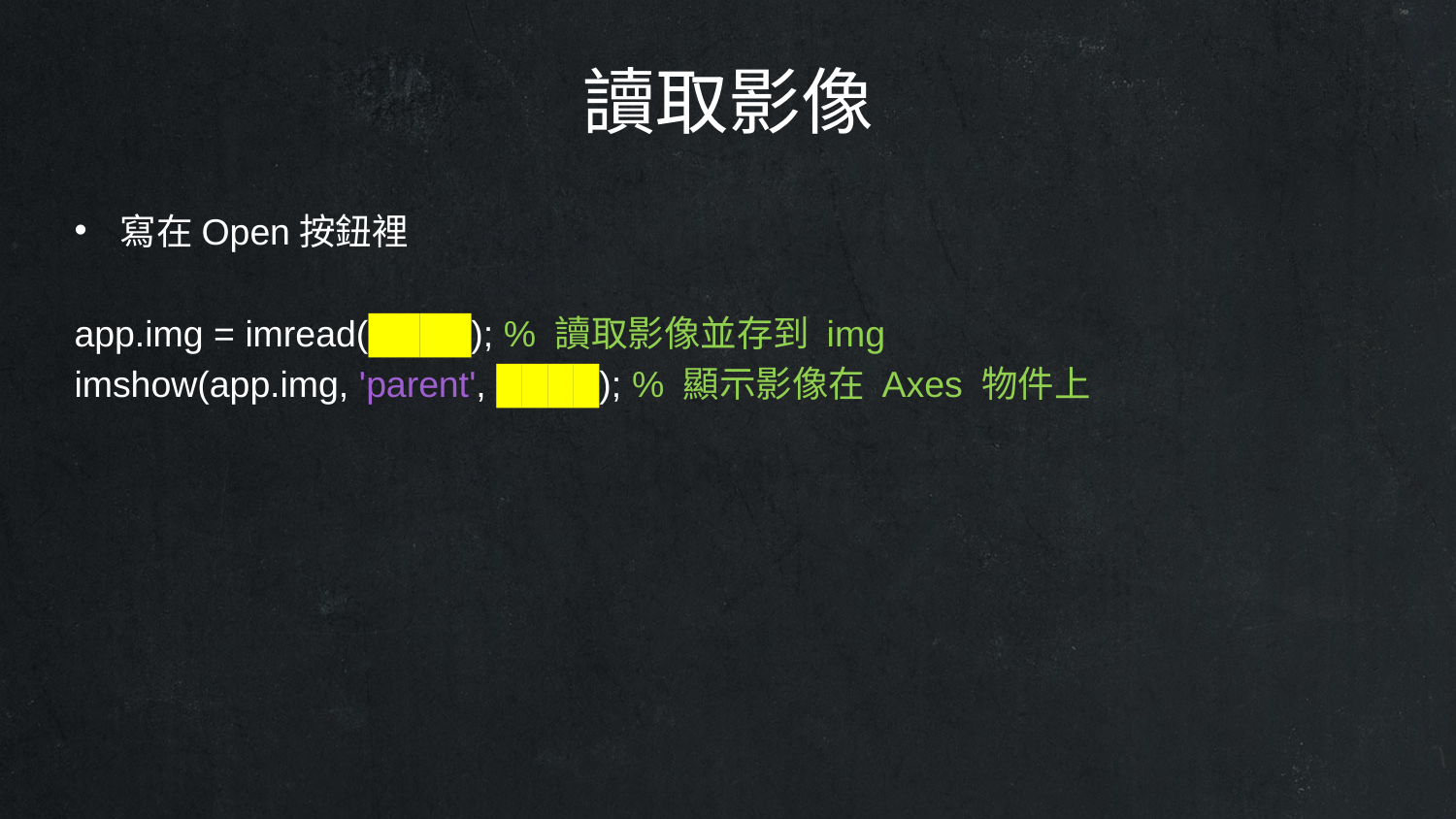

讀取影像
寫在Open按鈕裡

app.img = imread(████); % 讀取影像並存到 img
imshow(app.img, 'parent', ████); % 顯示影像在 Axes 物件上